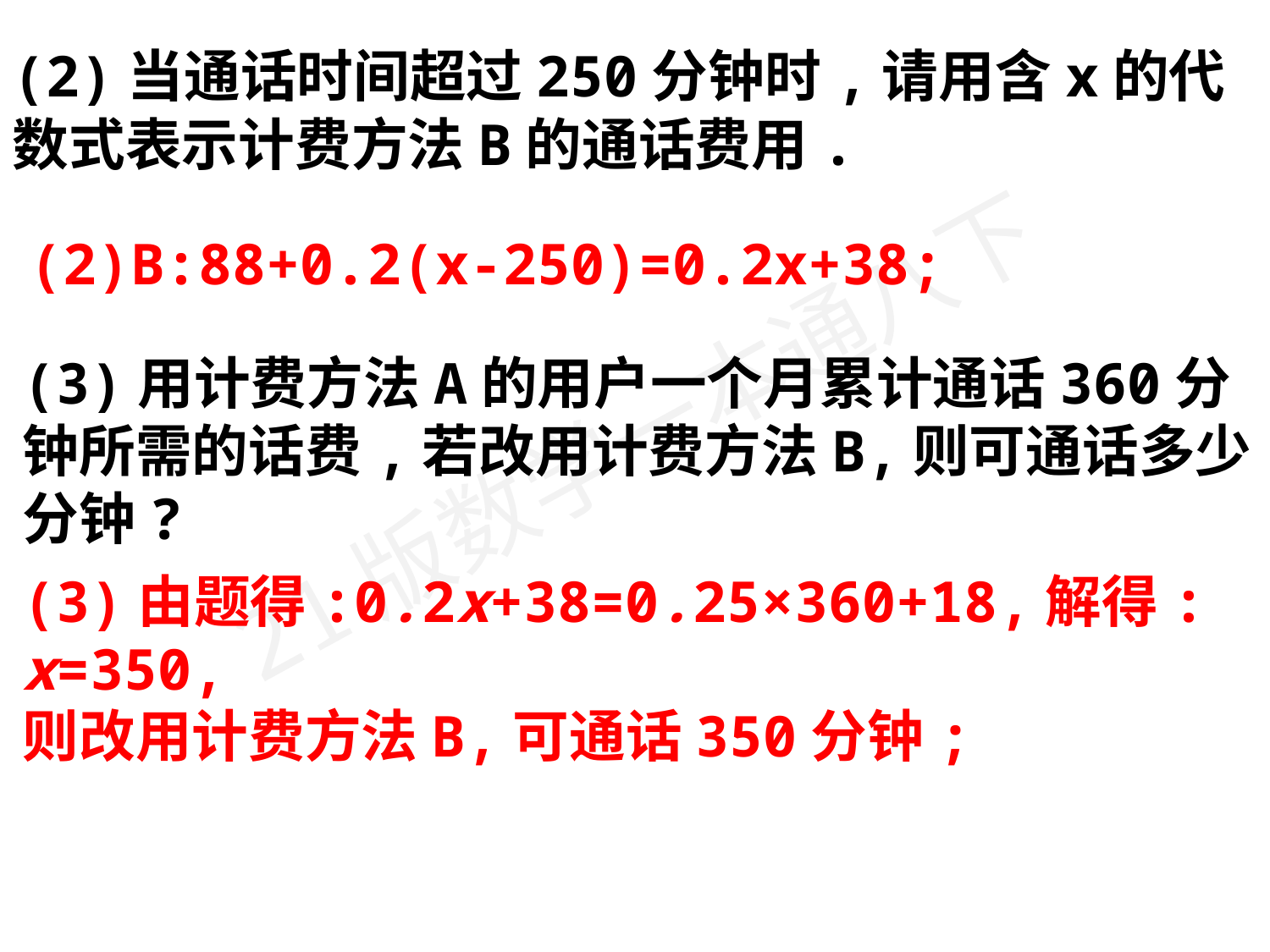

(2)当通话时间超过250分钟时,请用含x的代数式表示计费方法B的通话费用.
(2)B:88+0.2(x-250)=0.2x+38;
(3)用计费方法A的用户一个月累计通话360分钟所需的话费,若改用计费方法B,则可通话多少分钟?
(3)由题得:0.2x+38=0.25×360+18,解得:x=350,
则改用计费方法B,可通话350分钟;